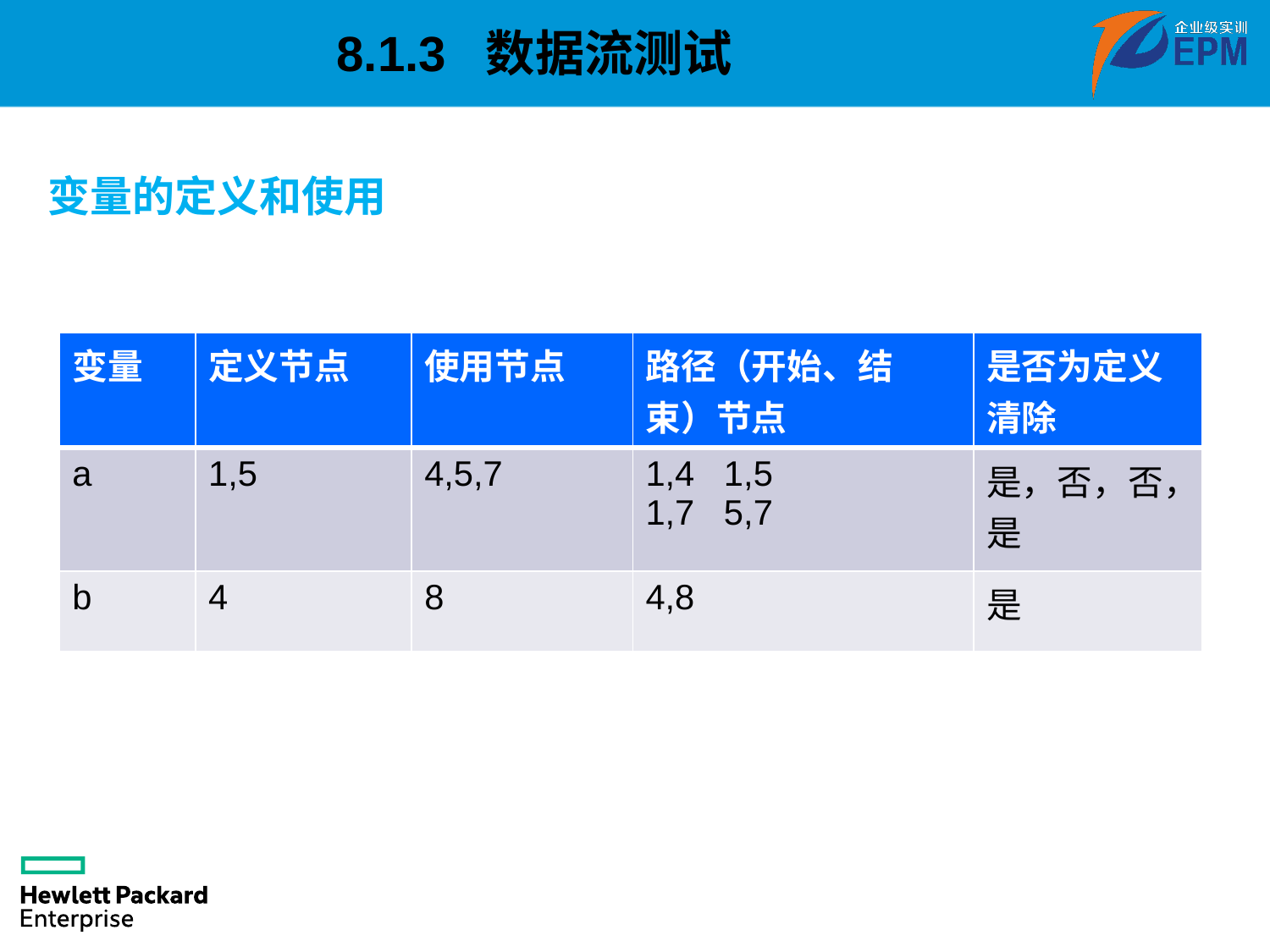

8.1.3  数据流测试
变量的定义和使用
| 变量 | 定义节点 | 使用节点 | 路径（开始、结束）节点 | 是否为定义清除 |
| --- | --- | --- | --- | --- |
| a | 1,5 | 4,5,7 | 1,4 1,5 1,7 5,7 | 是，否，否，是 |
| b | 4 | 8 | 4,8 | 是 |